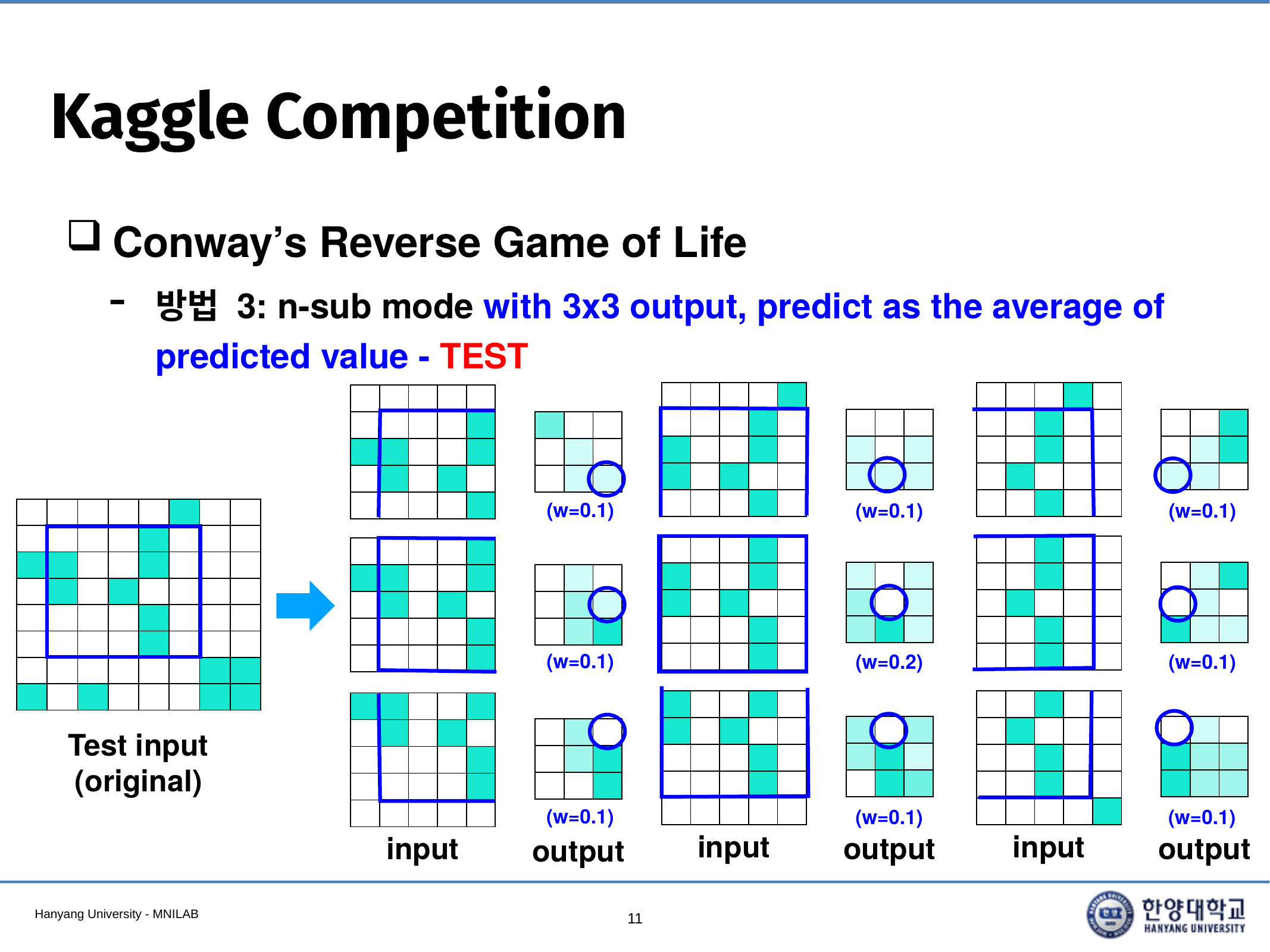

# Kaggle Competition
Conway’s Reverse Game of Life
방법 3: n-sub mode with 3x3 output, predict as the average of predicted value - TEST
|  |  |  |  |  |
| --- | --- | --- | --- | --- |
|  |  |  |  |  |
|  |  |  |  |  |
|  |  |  |  |  |
|  |  |  |  |  |
|  |  |  |  |  |
| --- | --- | --- | --- | --- |
|  |  |  |  |  |
|  |  |  |  |  |
|  |  |  |  |  |
|  |  |  |  |  |
|  |  |  |  |  |
| --- | --- | --- | --- | --- |
|  |  |  |  |  |
|  |  |  |  |  |
|  |  |  |  |  |
|  |  |  |  |  |

|  |  |  |
| --- | --- | --- |
|  |  |  |
|  |  |  |
|  |  |  |
| --- | --- | --- |
|  |  |  |
|  |  |  |

|  |  |  |
| --- | --- | --- |
|  |  |  |
|  |  |  |

(w=0.1)
(w=0.1)
(w=0.1)
|  |  |  |  |  |  |  |  |
| --- | --- | --- | --- | --- | --- | --- | --- |
|  |  |  |  |  |  |  |  |
|  |  |  |  |  |  |  |  |
|  |  |  |  |  |  |  |  |
|  |  |  |  |  |  |  |  |
|  |  |  |  |  |  |  |  |
|  |  |  |  |  |  |  |  |
|  |  |  |  |  |  |  |  |

|  |  |  |  |  |
| --- | --- | --- | --- | --- |
|  |  |  |  |  |
|  |  |  |  |  |
|  |  |  |  |  |
|  |  |  |  |  |
|  |  |  |  |  |
| --- | --- | --- | --- | --- |
|  |  |  |  |  |
|  |  |  |  |  |
|  |  |  |  |  |
|  |  |  |  |  |

|  |  |  |  |  |
| --- | --- | --- | --- | --- |
|  |  |  |  |  |
|  |  |  |  |  |
|  |  |  |  |  |
|  |  |  |  |  |
|  |  |  |
| --- | --- | --- |
|  |  |  |
|  |  |  |
|  |  |  |
| --- | --- | --- |
|  |  |  |
|  |  |  |
|  |  |  |
| --- | --- | --- |
|  |  |  |
|  |  |  |

(w=0.1)
(w=0.2)
(w=0.1)

|  |  |  |  |  |
| --- | --- | --- | --- | --- |
|  |  |  |  |  |
|  |  |  |  |  |
|  |  |  |  |  |
|  |  |  |  |  |
|  |  |  |  |  |
| --- | --- | --- | --- | --- |
|  |  |  |  |  |
|  |  |  |  |  |
|  |  |  |  |  |
|  |  |  |  |  |
|  |  |  |  |  |
| --- | --- | --- | --- | --- |
|  |  |  |  |  |
|  |  |  |  |  |
|  |  |  |  |  |
|  |  |  |  |  |

|  |  |  |
| --- | --- | --- |
|  |  |  |
|  |  |  |
|  |  |  |
| --- | --- | --- |
|  |  |  |
|  |  |  |
|  |  |  |
| --- | --- | --- |
|  |  |  |
|  |  |  |
Test input
(original)
(w=0.1)
(w=0.1)
(w=0.1)
input
input
input
output
output
output
11